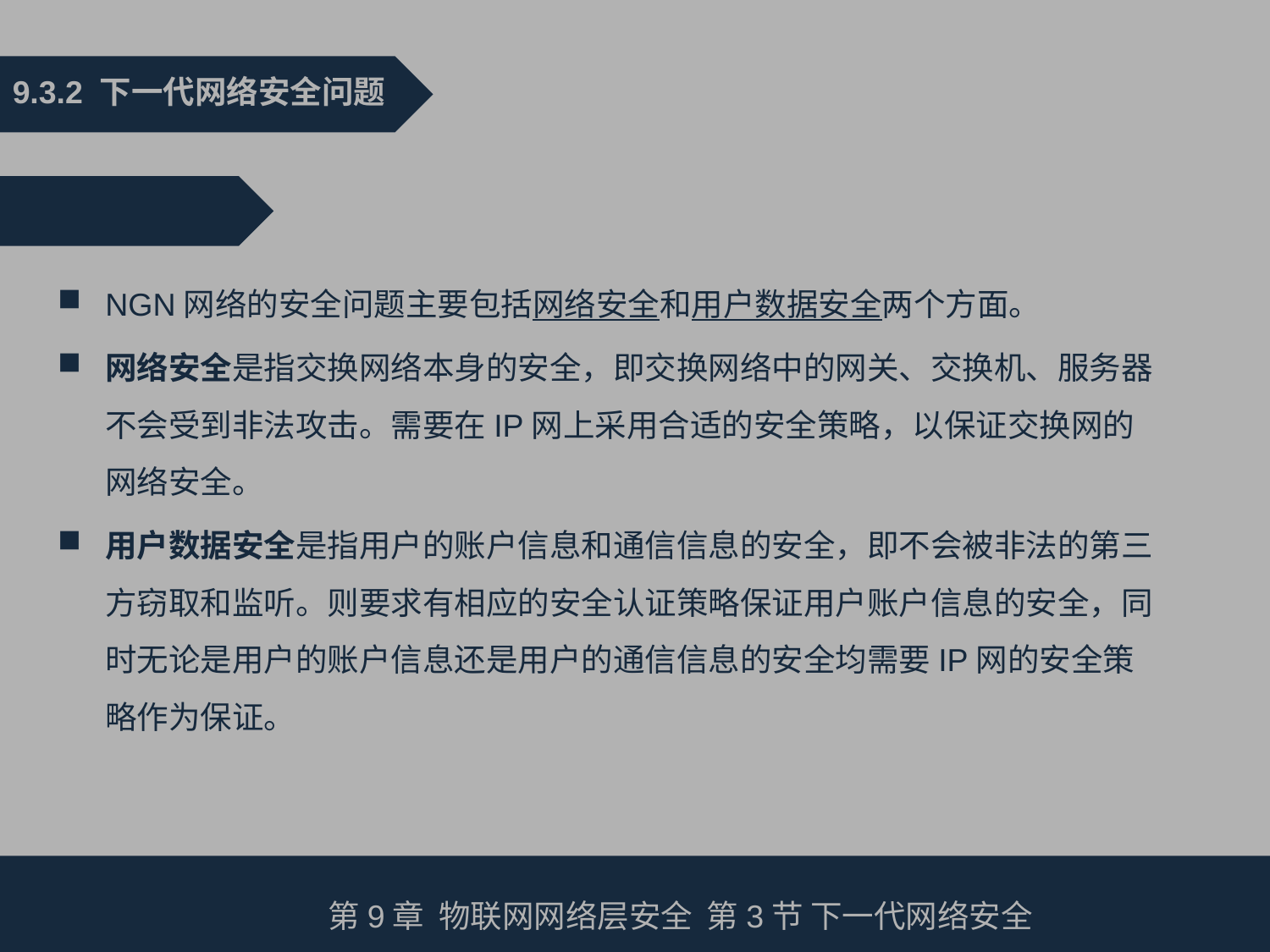

9.3.2 下一代网络安全问题
NGN网络的安全问题主要包括网络安全和用户数据安全两个方面。
网络安全是指交换网络本身的安全，即交换网络中的网关、交换机、服务器不会受到非法攻击。需要在IP网上采用合适的安全策略，以保证交换网的网络安全。
用户数据安全是指用户的账户信息和通信信息的安全，即不会被非法的第三方窃取和监听。则要求有相应的安全认证策略保证用户账户信息的安全，同时无论是用户的账户信息还是用户的通信信息的安全均需要IP网的安全策略作为保证。
第9章  物联网网络层安全  第3节 下一代网络安全